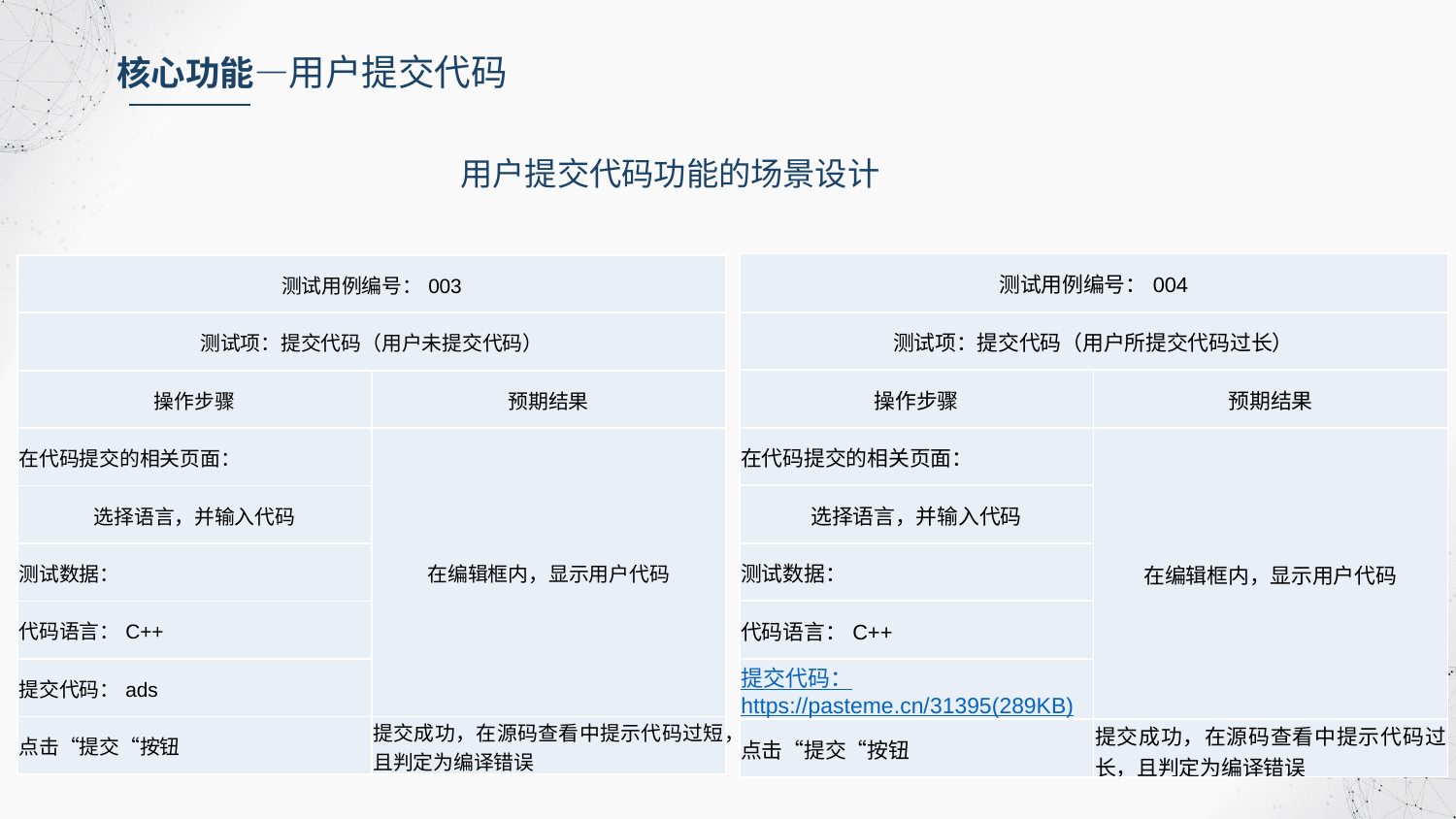

核心功能—用户提交代码

用户提交代码功能的场景设计

| 测试用例编号：004 |  |
| --- | --- |
| 测试项：提交代码（用户所提交代码过长） |  |
| 操作步骤 | 预期结果 |
| 在代码提交的相关页面： | 在编辑框内，显示用户代码 |
| 选择语言，并输入代码 |  |
| 测试数据： |  |
| 代码语言：C++ |  |
| 提交代码： https://pasteme.cn/31395(289KB) |  |
| 点击“提交“按钮 | 提交成功，在源码查看中提示代码过长，且判定为编译错误 |
| 测试用例编号：003 |  |
| --- | --- |
| 测试项：提交代码（用户未提交代码） |  |
| 操作步骤 | 预期结果 |
| 在代码提交的相关页面： | 在编辑框内，显示用户代码 |
| 选择语言，并输入代码 |  |
| 测试数据： |  |
| 代码语言：C++ |  |
| 提交代码：ads |  |
| 点击“提交“按钮 | 提交成功，在源码查看中提示代码过短， 且判定为编译错误 |